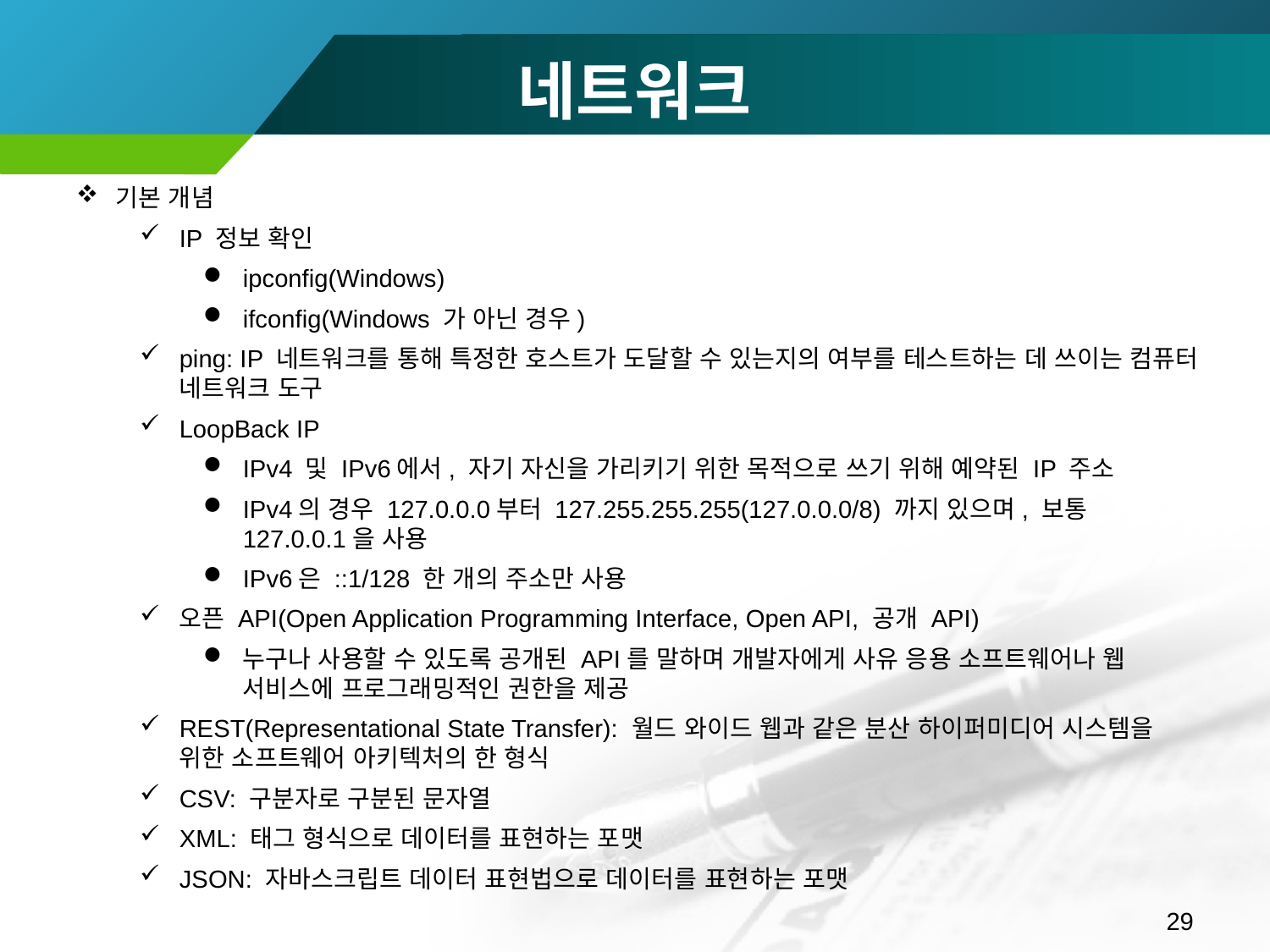

네트워크
기본 개념
IP 정보 확인
ipconfig(Windows)
ifconfig(Windows 가 아닌 경우)
ping: IP 네트워크를 통해 특정한 호스트가 도달할 수 있는지의 여부를 테스트하는 데 쓰이는 컴퓨터 네트워크 도구
LoopBack IP
IPv4 및 IPv6에서, 자기 자신을 가리키기 위한 목적으로 쓰기 위해 예약된 IP 주소
IPv4의 경우 127.0.0.0부터 127.255.255.255(127.0.0.0/8) 까지 있으며, 보통 127.0.0.1을 사용
IPv6은 ::1/128 한 개의 주소만 사용
오픈 API(Open Application Programming Interface, Open API, 공개 API)
누구나 사용할 수 있도록 공개된 API를 말하며 개발자에게 사유 응용 소프트웨어나 웹 서비스에 프로그래밍적인 권한을 제공
REST(Representational State Transfer): 월드 와이드 웹과 같은 분산 하이퍼미디어 시스템을 위한 소프트웨어 아키텍처의 한 형식
CSV: 구분자로 구분된 문자열
XML: 태그 형식으로 데이터를 표현하는 포맷
JSON: 자바스크립트 데이터 표현법으로 데이터를 표현하는 포맷
29